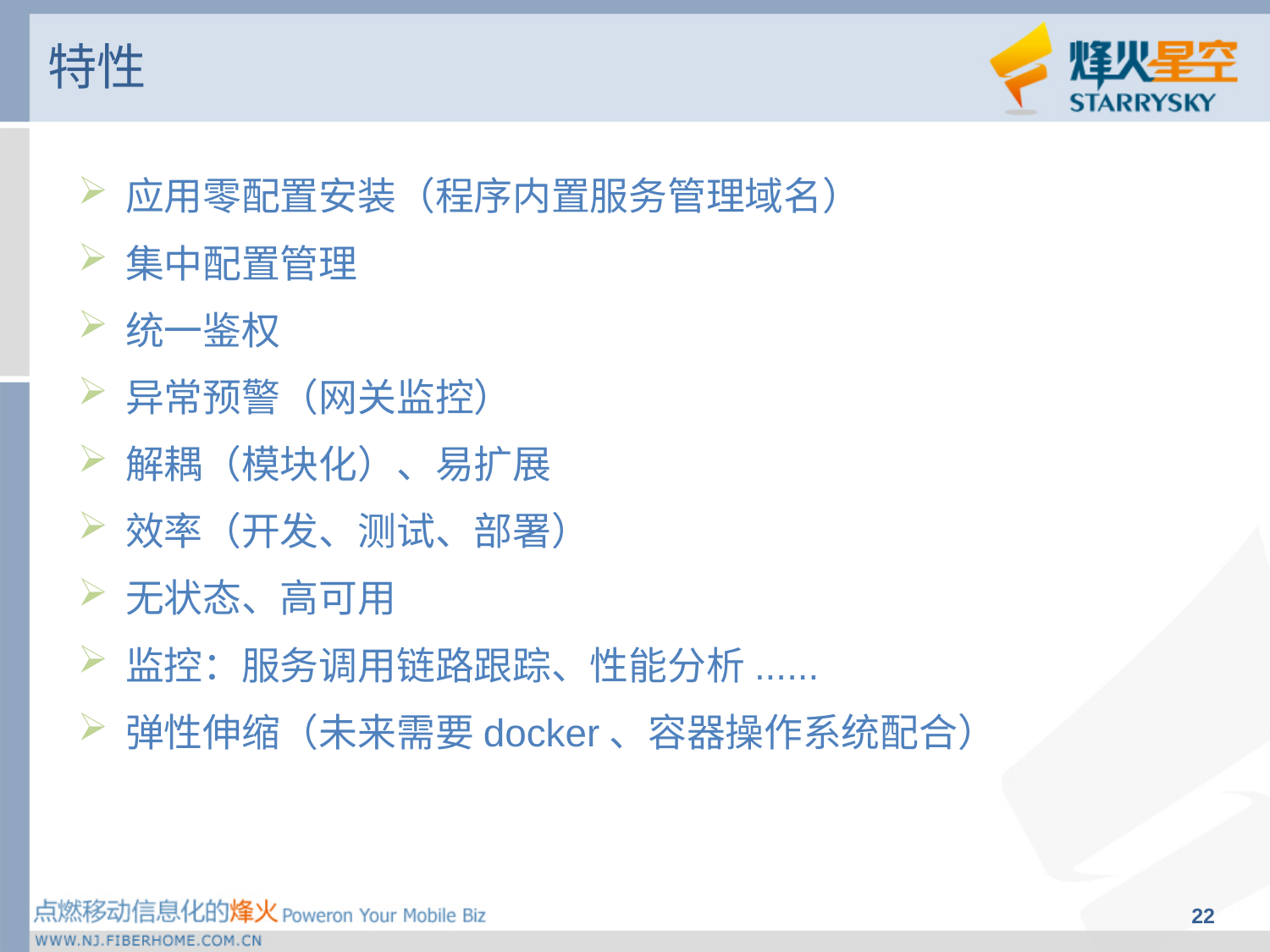

# 特性
应用零配置安装（程序内置服务管理域名）
集中配置管理
统一鉴权
异常预警（网关监控）
解耦（模块化）、易扩展
效率（开发、测试、部署）
无状态、高可用
监控：服务调用链路跟踪、性能分析......
弹性伸缩（未来需要docker、容器操作系统配合）